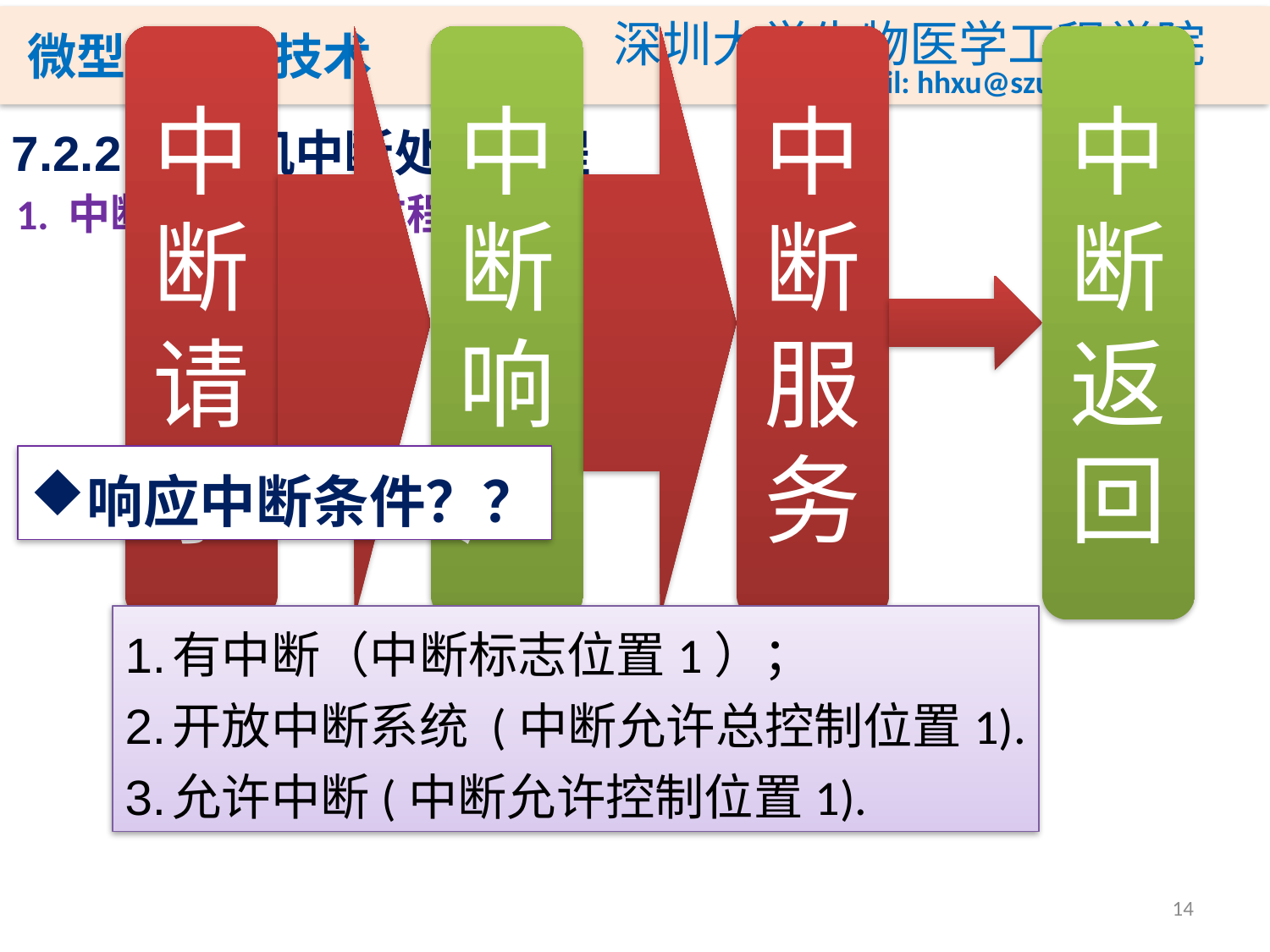

中断服务
中断返回
中断响应
7.2.2 单片机中断处理过程
1. 中断响应条件及过程:
响应中断条件？？
有中断（中断标志位置1）；
开放中断系统 (中断允许总控制位置1).
允许中断(中断允许控制位置1).
14